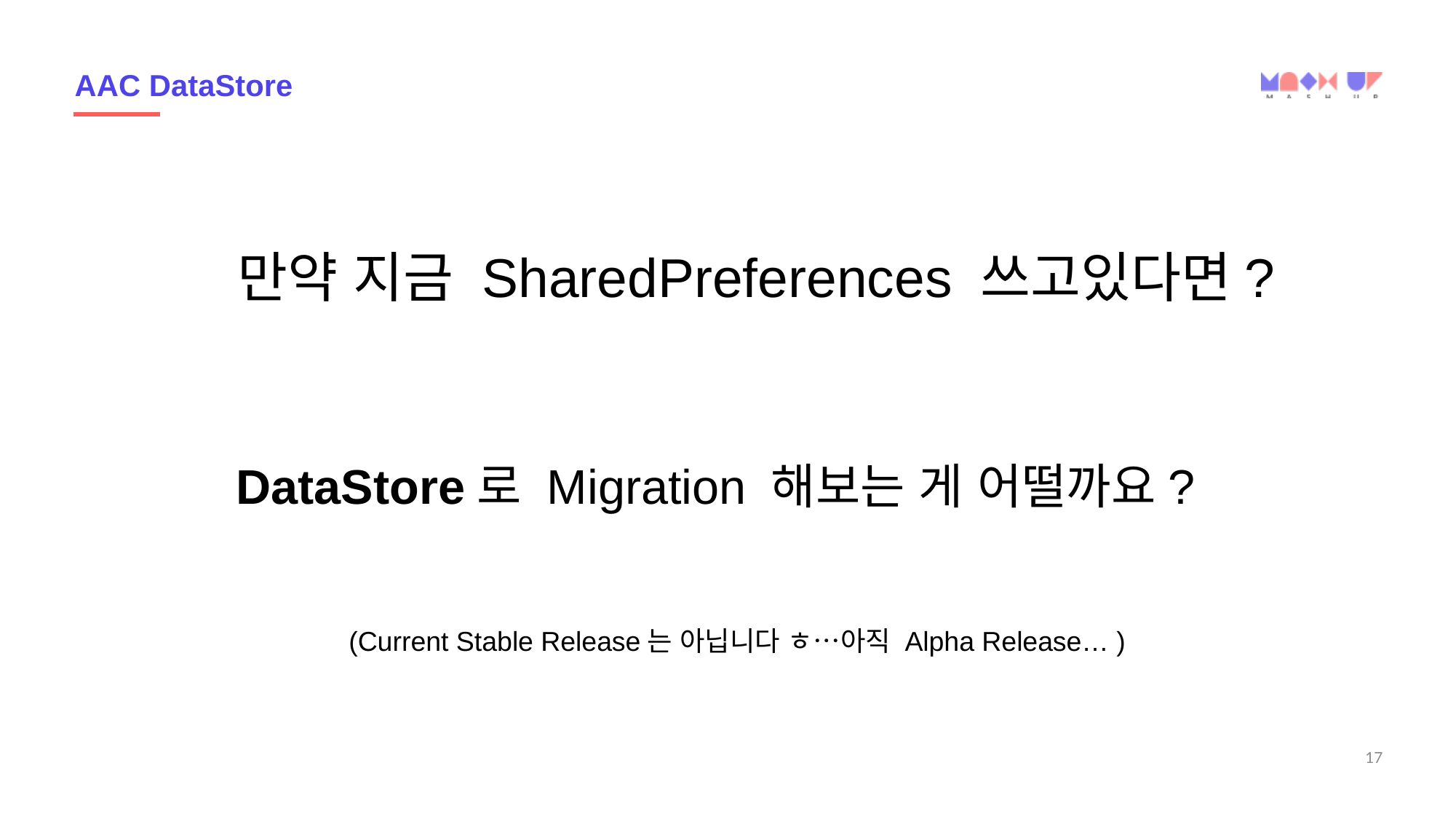

# AAC DataStore
만약 지금 SharedPreferences 쓰고있다면?
DataStore로 Migration 해보는 게 어떨까요?
(Current Stable Release는 아닙니다 ㅎ…아직 Alpha Release… )
17